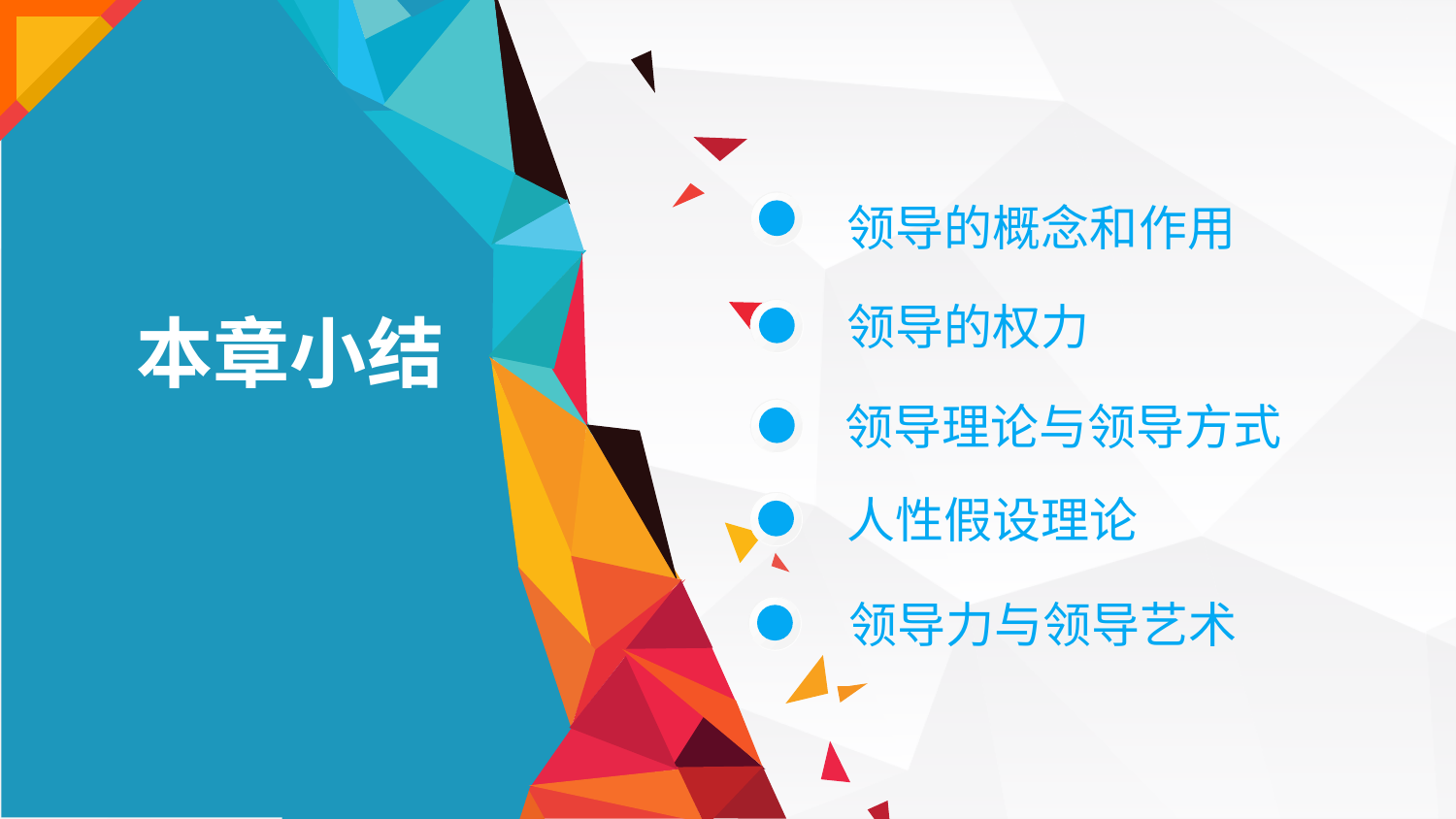

领导的概念和作用

领导的权力
本章小结

领导理论与领导方式

人性假设理论

领导力与领导艺术